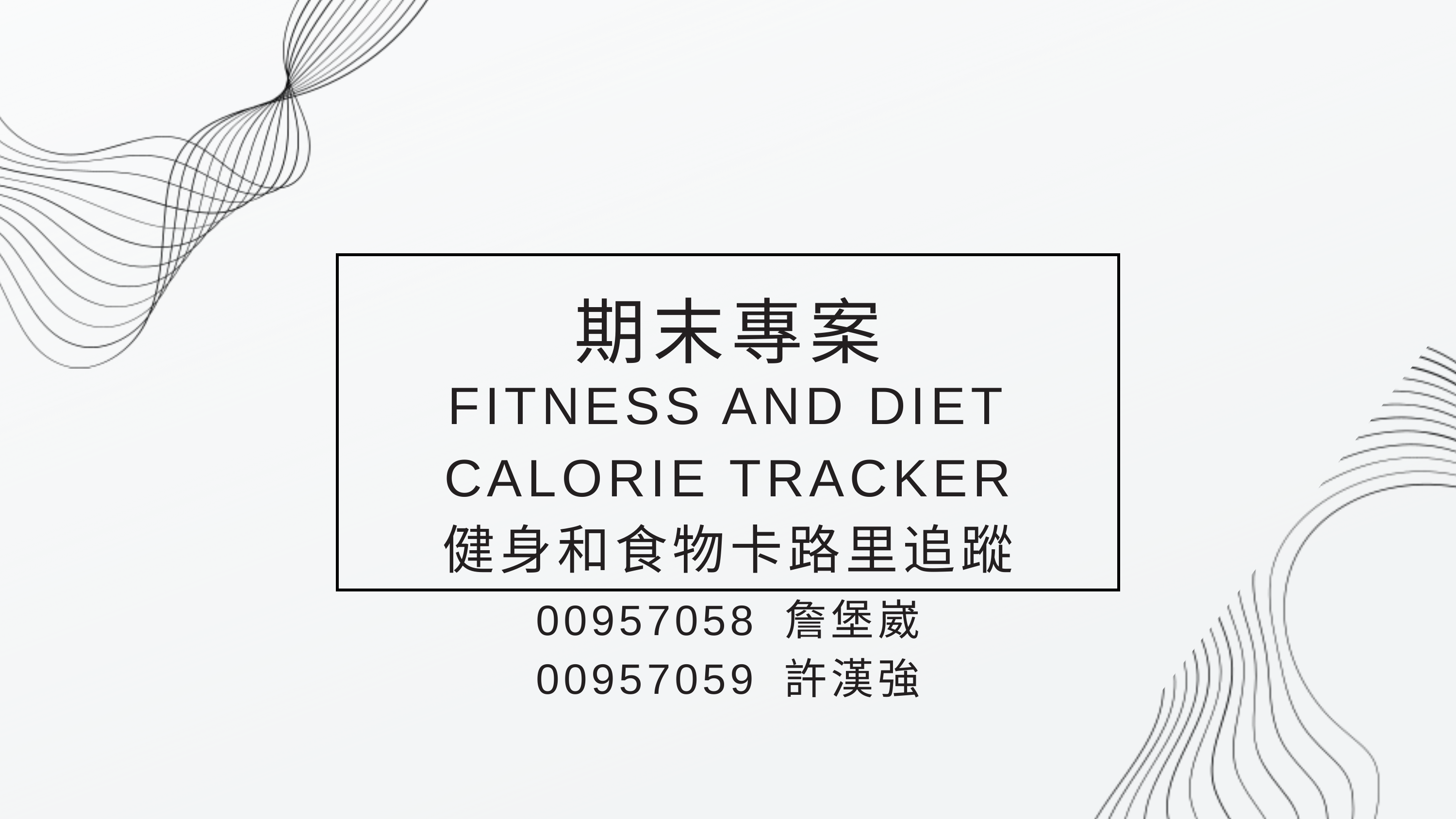

期末專案
FITNESS AND DIET CALORIE TRACKER
健身和食物卡路里追蹤

00957058 詹堡崴
00957059 許漢強